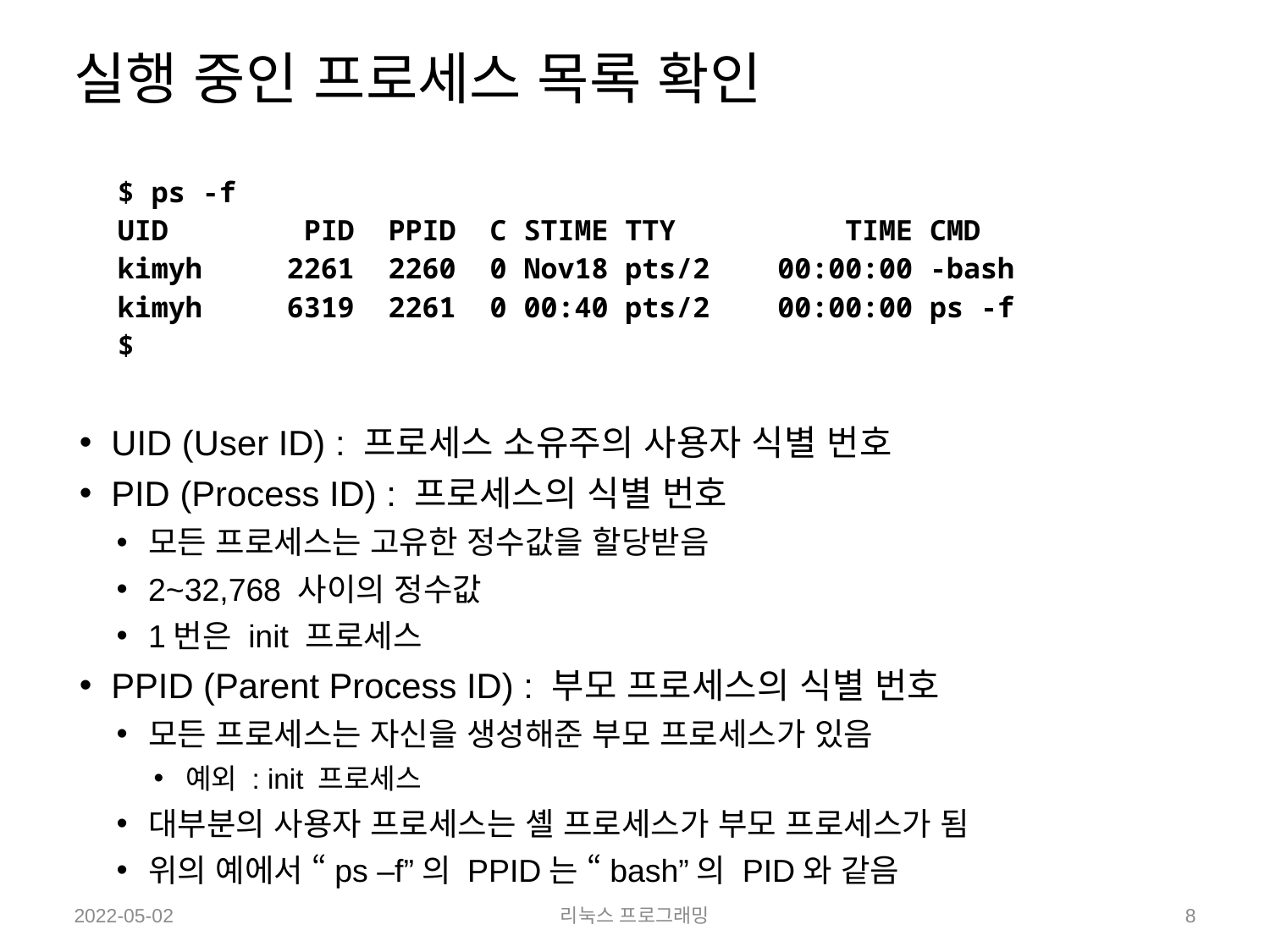

# 실행 중인 프로세스 목록 확인

UID (User ID) : 프로세스 소유주의 사용자 식별 번호
PID (Process ID) : 프로세스의 식별 번호
모든 프로세스는 고유한 정수값을 할당받음
2~32,768 사이의 정수값
1번은 init 프로세스
PPID (Parent Process ID) : 부모 프로세스의 식별 번호
모든 프로세스는 자신을 생성해준 부모 프로세스가 있음
예외 : init 프로세스
대부분의 사용자 프로세스는 셸 프로세스가 부모 프로세스가 됨
위의 예에서 “ps –f”의 PPID는 “bash”의 PID와 같음

| $ ps -f UID        PID  PPID  C STIME TTY          TIME CMD kimyh     2261  2260  0 Nov18 pts/2    00:00:00 -bash kimyh     6319  2261  0 00:40 pts/2    00:00:00 ps -f $ |
| --- |
2022-05-02
리눅스 프로그래밍
8